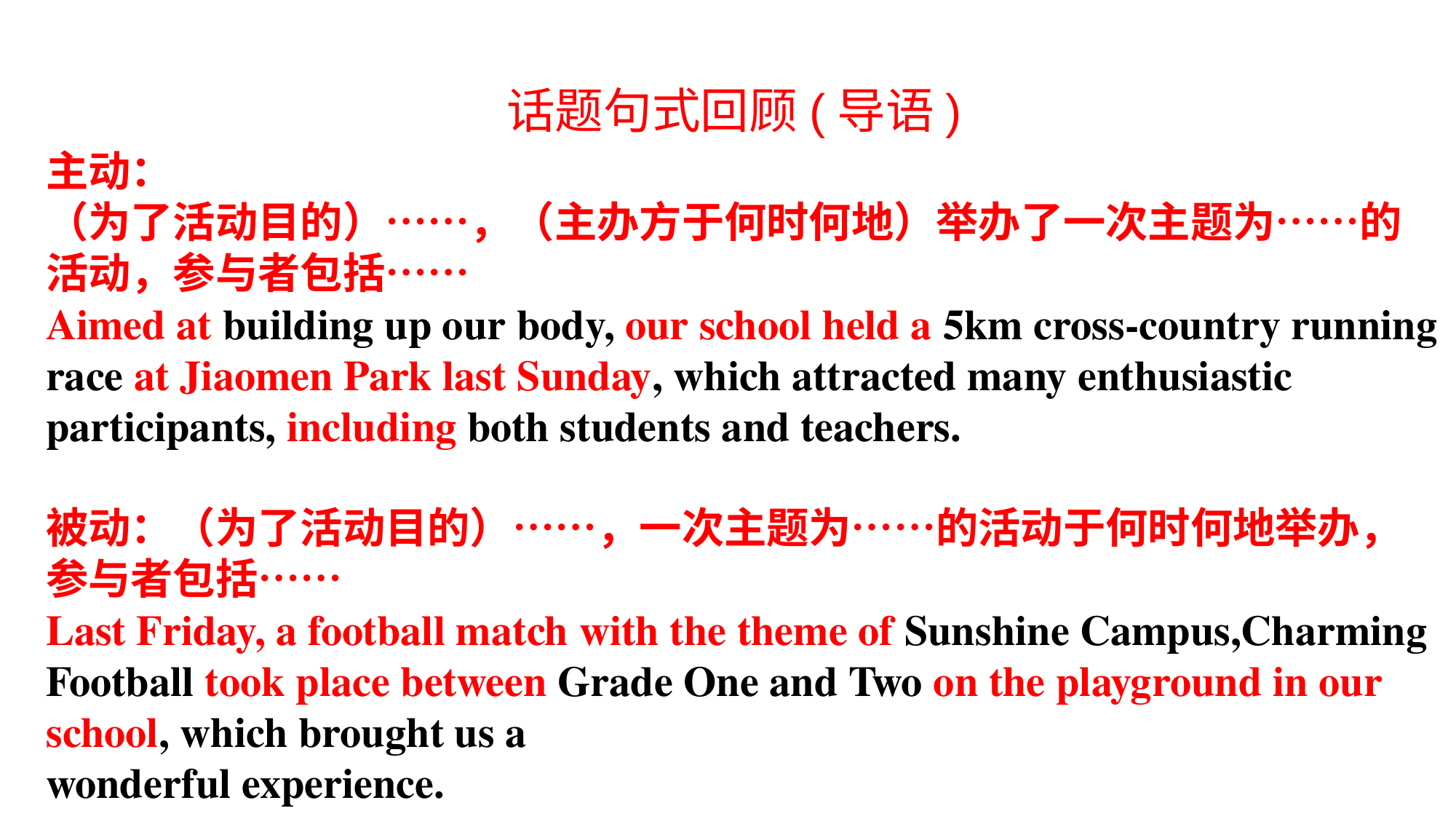

# 话题句式回顾(导语)
主动：
（为了活动目的）……，（主办方于何时何地）举办了一次主题为……的活动，参与者包括……
Aimed at building up our body, our school held a 5km cross-country running race at Jiaomen Park last Sunday, which attracted many enthusiastic participants, including both students and teachers.

被动：（为了活动目的）……，一次主题为……的活动于何时何地举办，参与者包括……
Last Friday, a football match with the theme of Sunshine Campus,Charming Football took place between Grade One and Two on the playground in our school, which brought us a
wonderful experience.